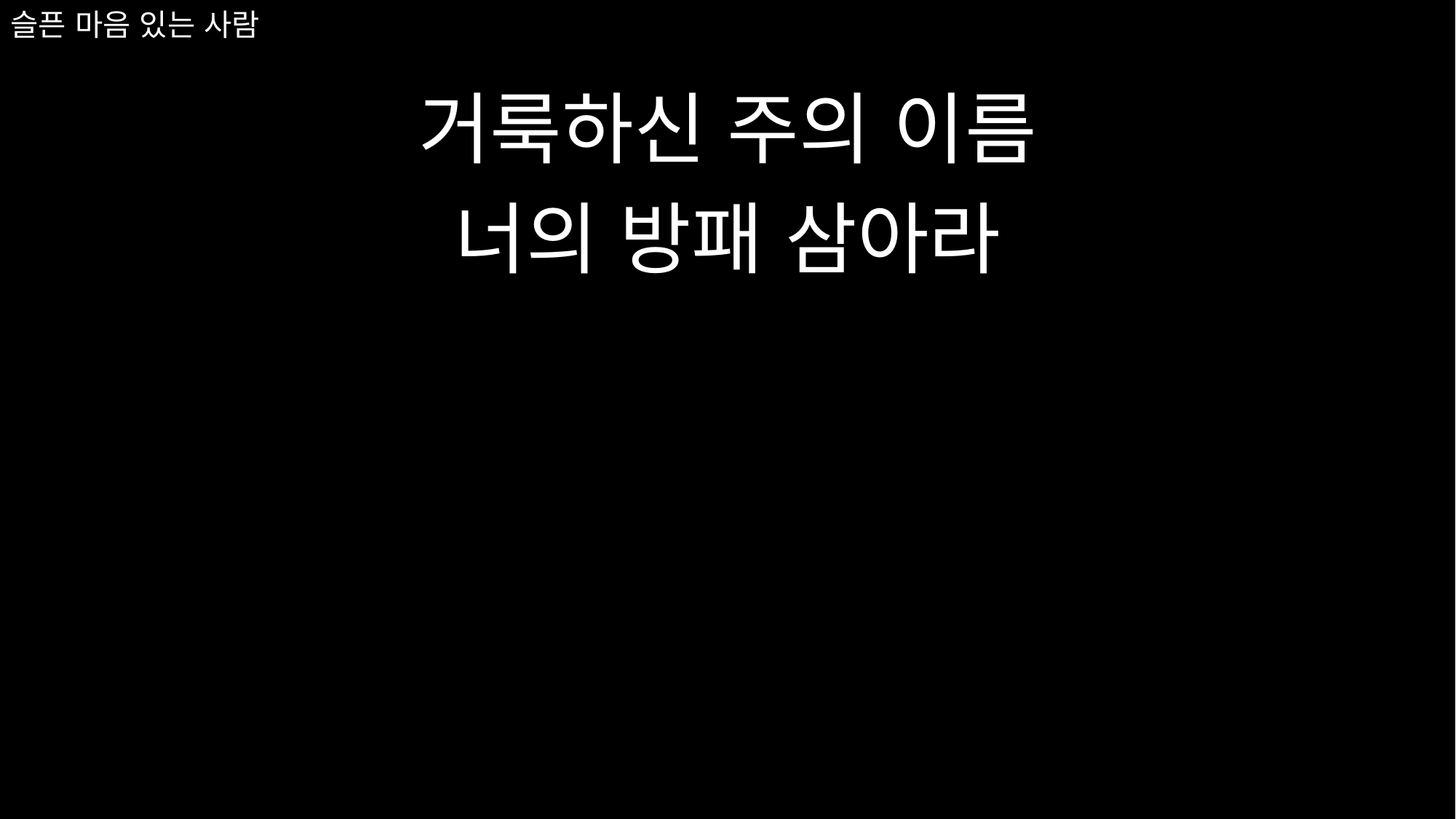

거룩하신 주의 이름
너의 방패 삼아라

# 슬픈 마음 있는 사람